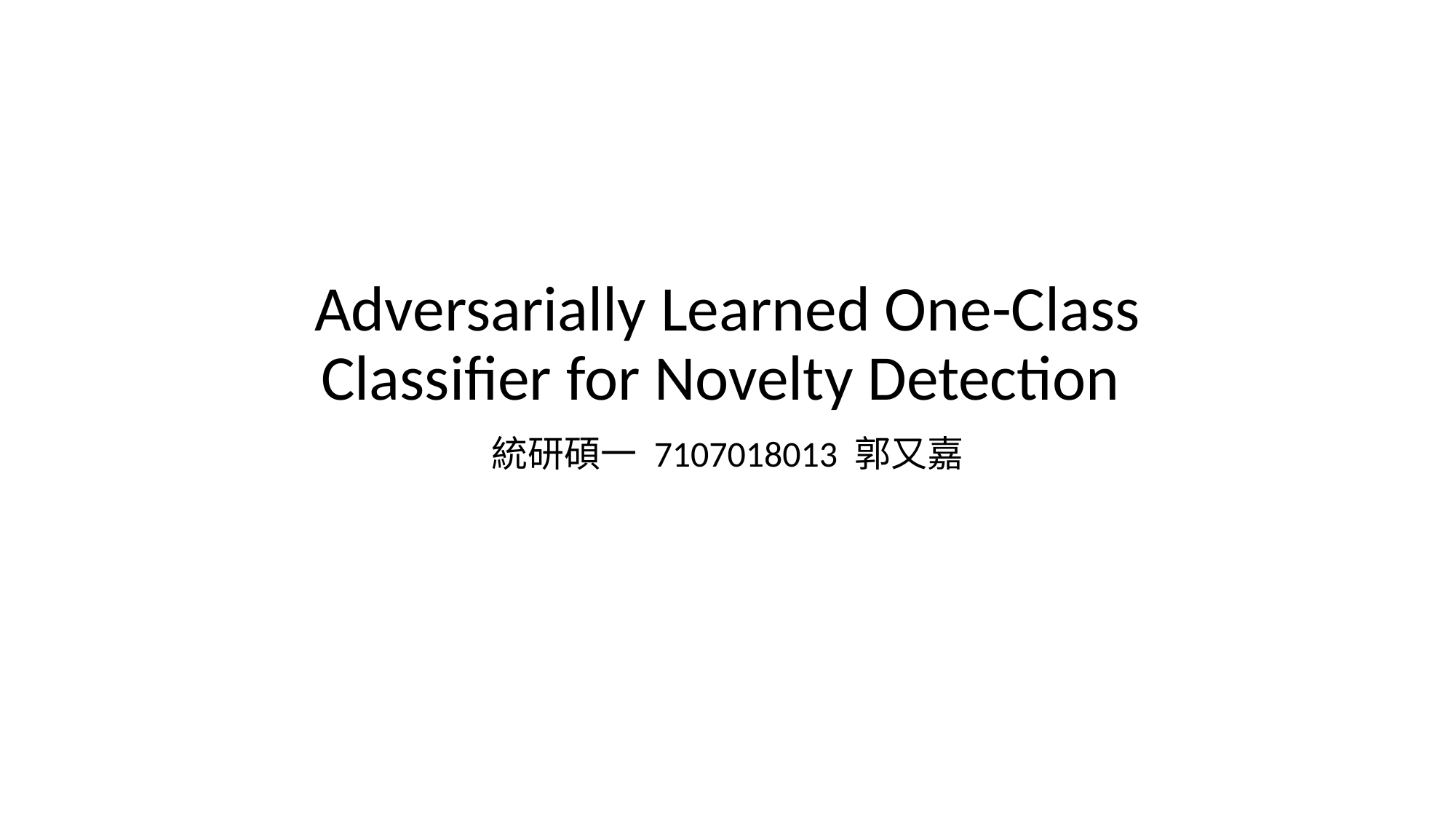

# Adversarially Learned One-Class Classifier for Novelty Detection
統研碩一 7107018013 郭又嘉